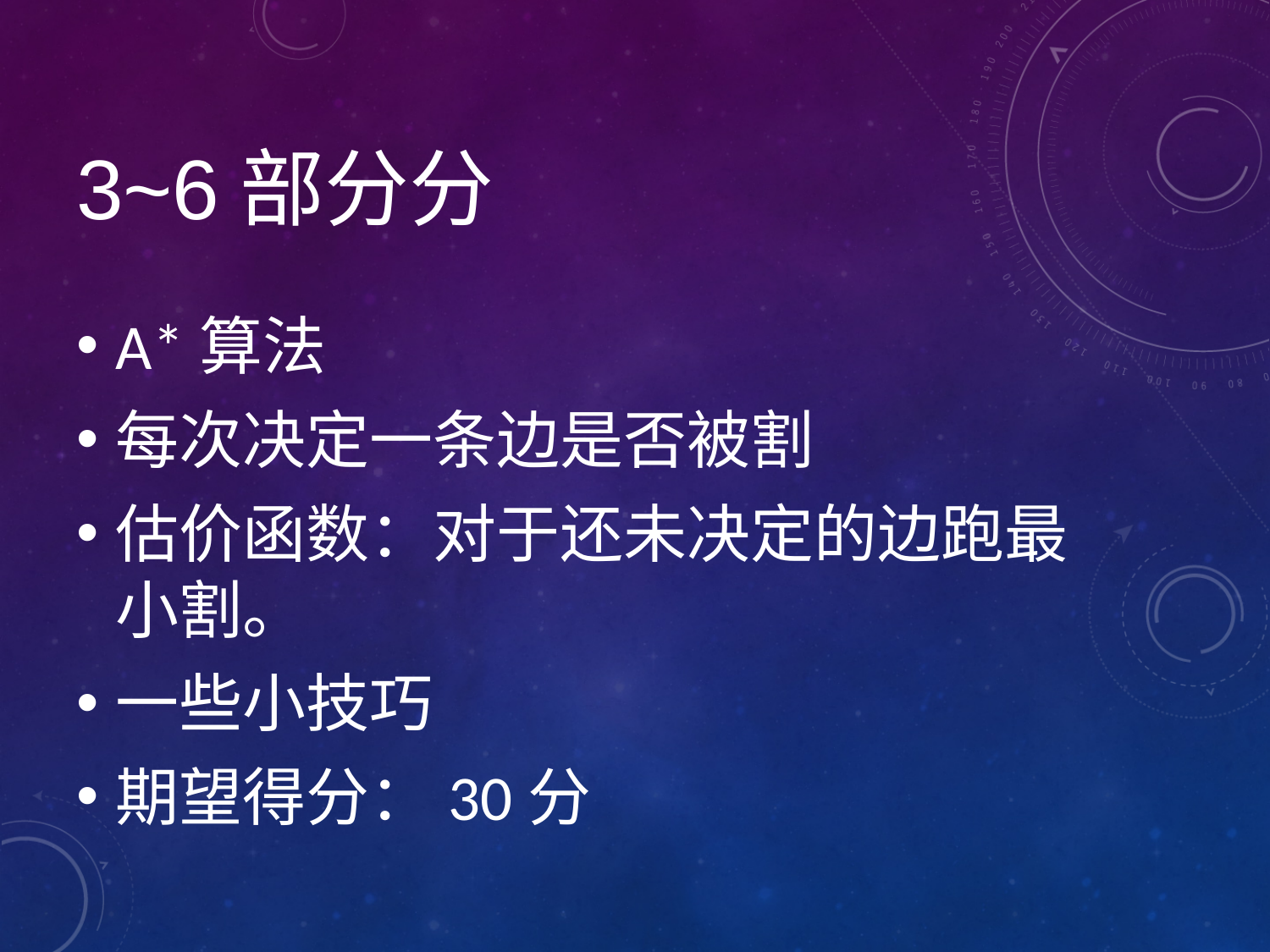

# 3~6部分分
A*算法
每次决定一条边是否被割
估价函数：对于还未决定的边跑最小割。
一些小技巧
期望得分：30分